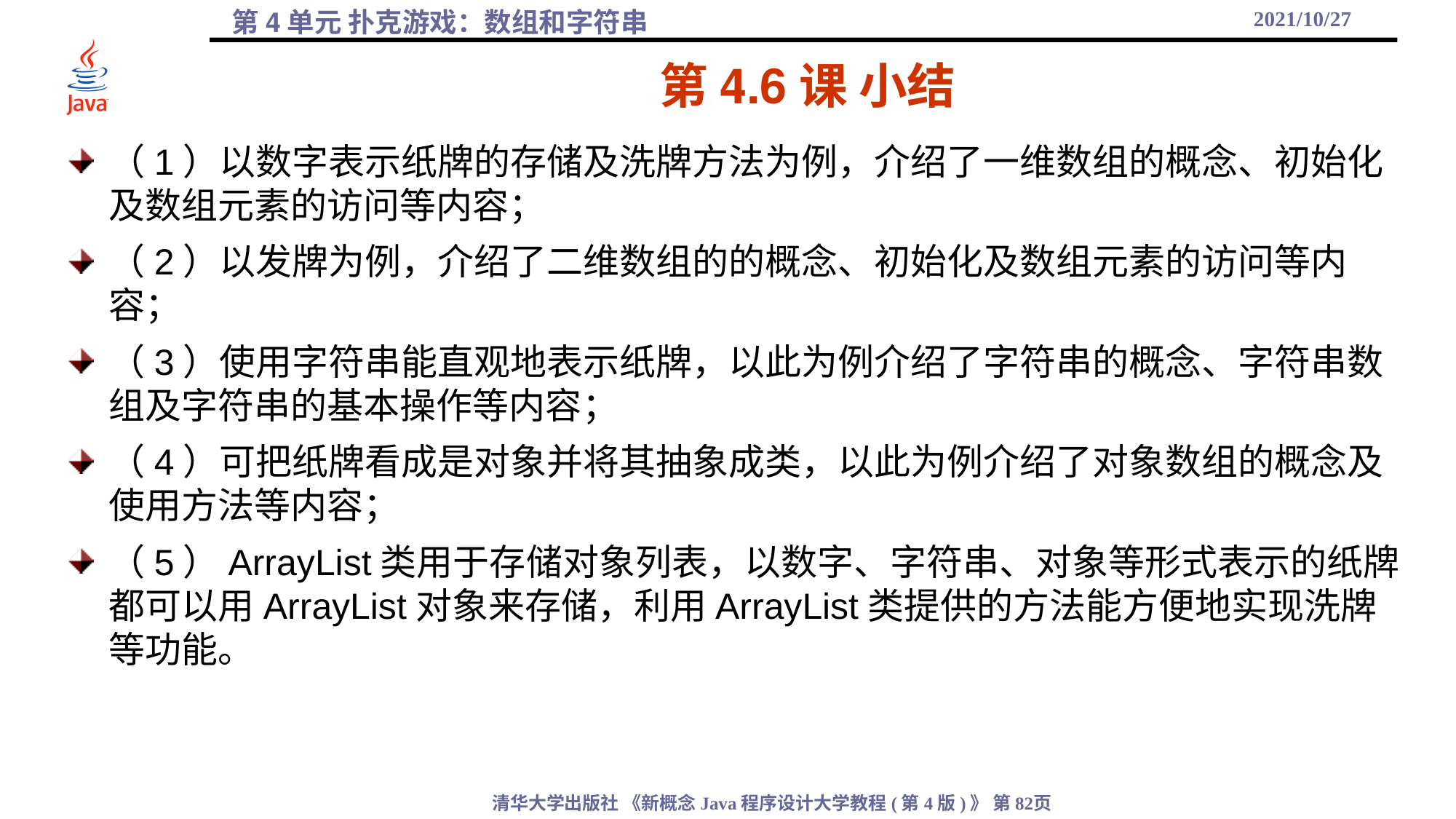

2021/10/27
# 第4.6课 小结
（1）以数字表示纸牌的存储及洗牌方法为例，介绍了一维数组的概念、初始化及数组元素的访问等内容；
（2）以发牌为例，介绍了二维数组的的概念、初始化及数组元素的访问等内容；
（3）使用字符串能直观地表示纸牌，以此为例介绍了字符串的概念、字符串数组及字符串的基本操作等内容；
（4）可把纸牌看成是对象并将其抽象成类，以此为例介绍了对象数组的概念及使用方法等内容；
（5）ArrayList类用于存储对象列表，以数字、字符串、对象等形式表示的纸牌都可以用ArrayList对象来存储，利用ArrayList类提供的方法能方便地实现洗牌等功能。